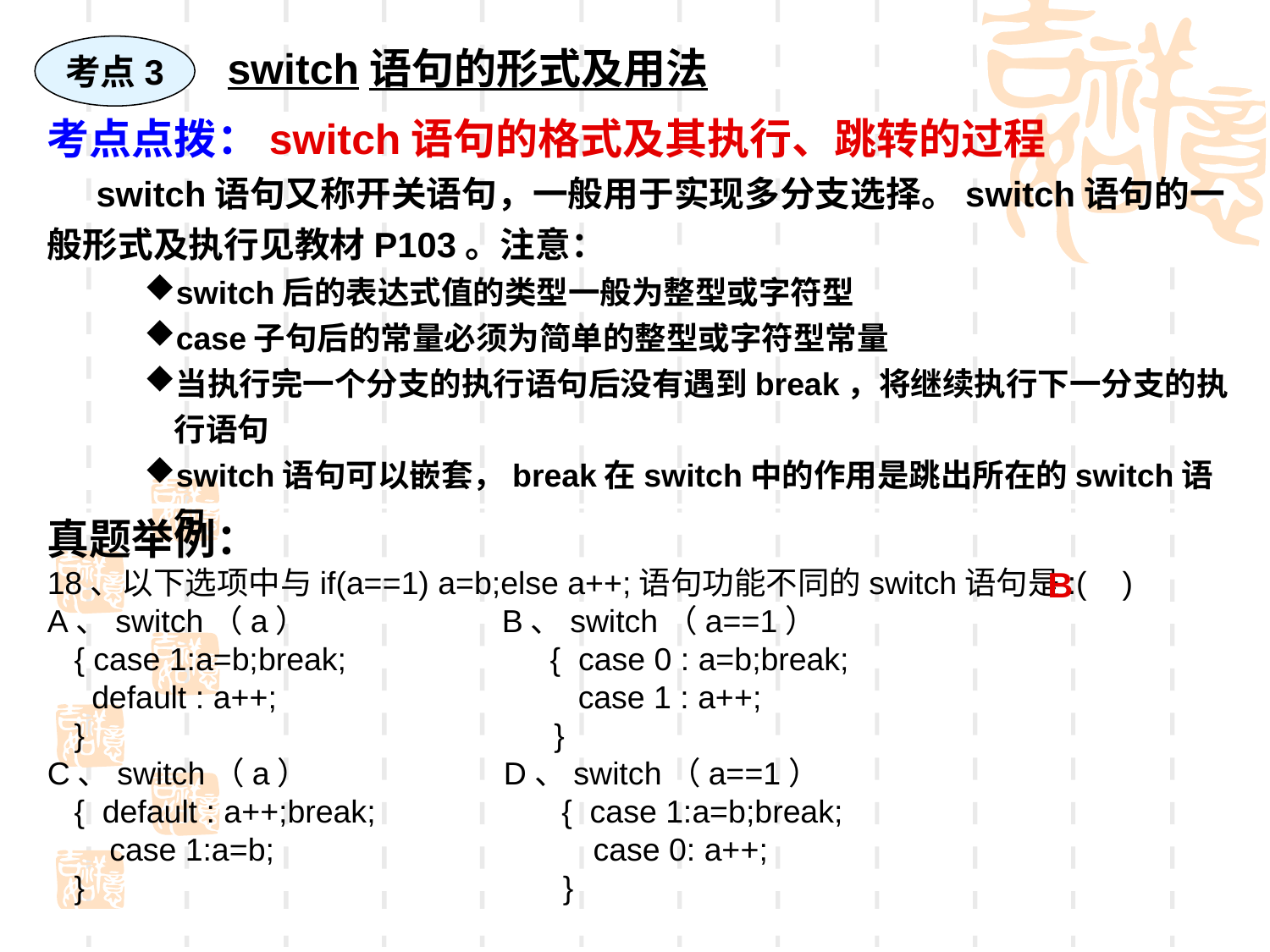

考点3
switch语句的形式及用法
考点点拨：switch语句的格式及其执行、跳转的过程
     switch语句又称开关语句，一般用于实现多分支选择。switch语句的一般形式及执行见教材P103。注意：
switch后的表达式值的类型一般为整型或字符型
case子句后的常量必须为简单的整型或字符型常量
当执行完一个分支的执行语句后没有遇到break，将继续执行下一分支的执行语句
switch语句可以嵌套，break在switch中的作用是跳出所在的switch语句
真题举例：
18、以下选项中与if(a==1) a=b;else a++;语句功能不同的switch语句是:(    )
A、switch（a）                          B、switch（a==1）
   { case 1:a=b;break;                       {  case 0 : a=b;break;
     default : a++;                                  case 1 : a++;
   }                                                     }
C、switch（a）                          D、switch（a==1）
   {  default : a++;break;                     {  case 1:a=b;break;
       case 1:a=b;                                    case 0: a++;
   }                                                      }
B